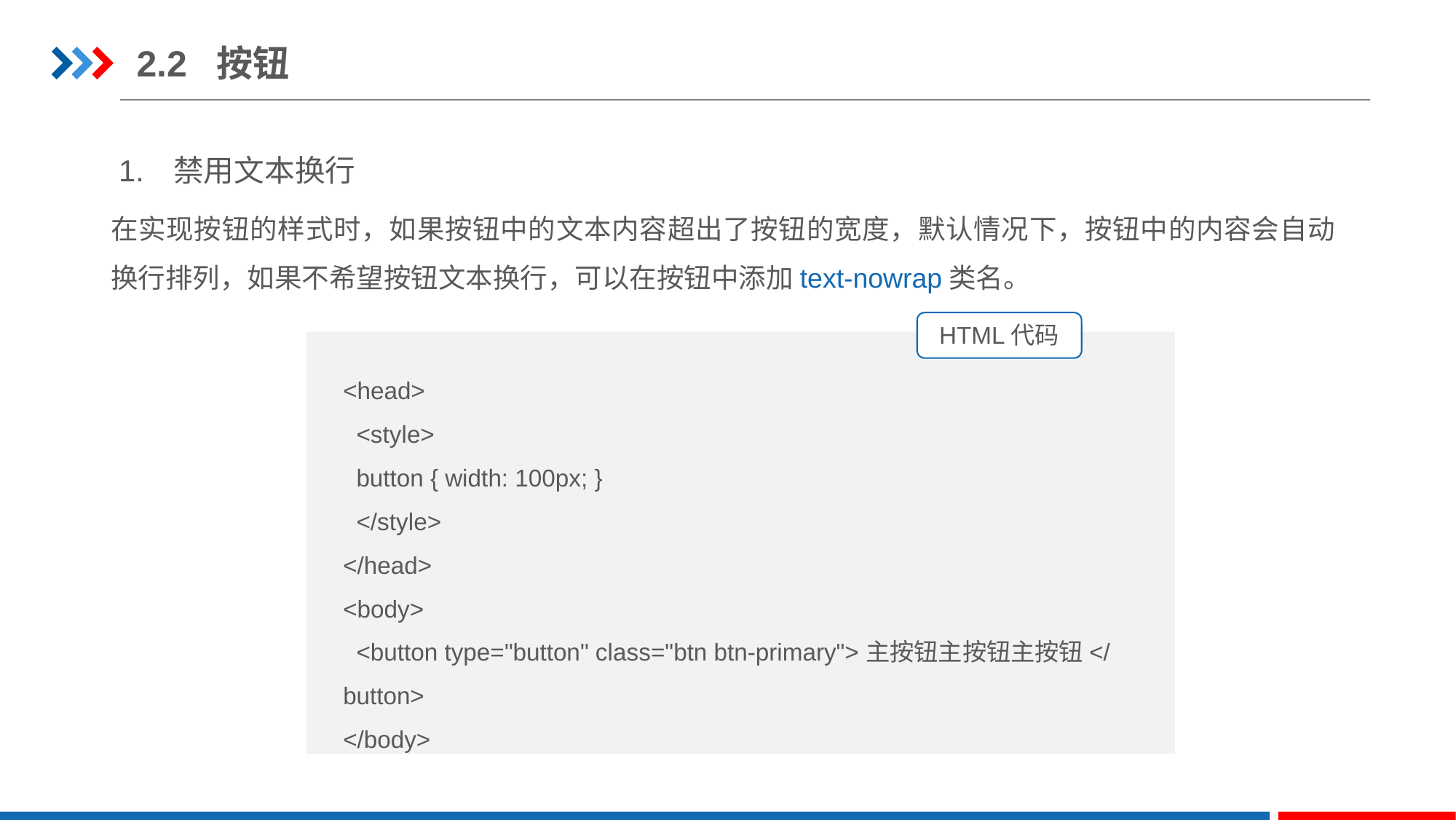

2.2  按钮
禁用文本换行
在实现按钮的样式时，如果按钮中的文本内容超出了按钮的宽度，默认情况下，按钮中的内容会自动换行排列，如果不希望按钮文本换行，可以在按钮中添加text-nowrap类名。
HTML代码

<head>
  <style>
  button { width: 100px; }
  </style>
</head>
<body>
  <button type="button" class="btn btn-primary">主按钮主按钮主按钮</button>
</body>